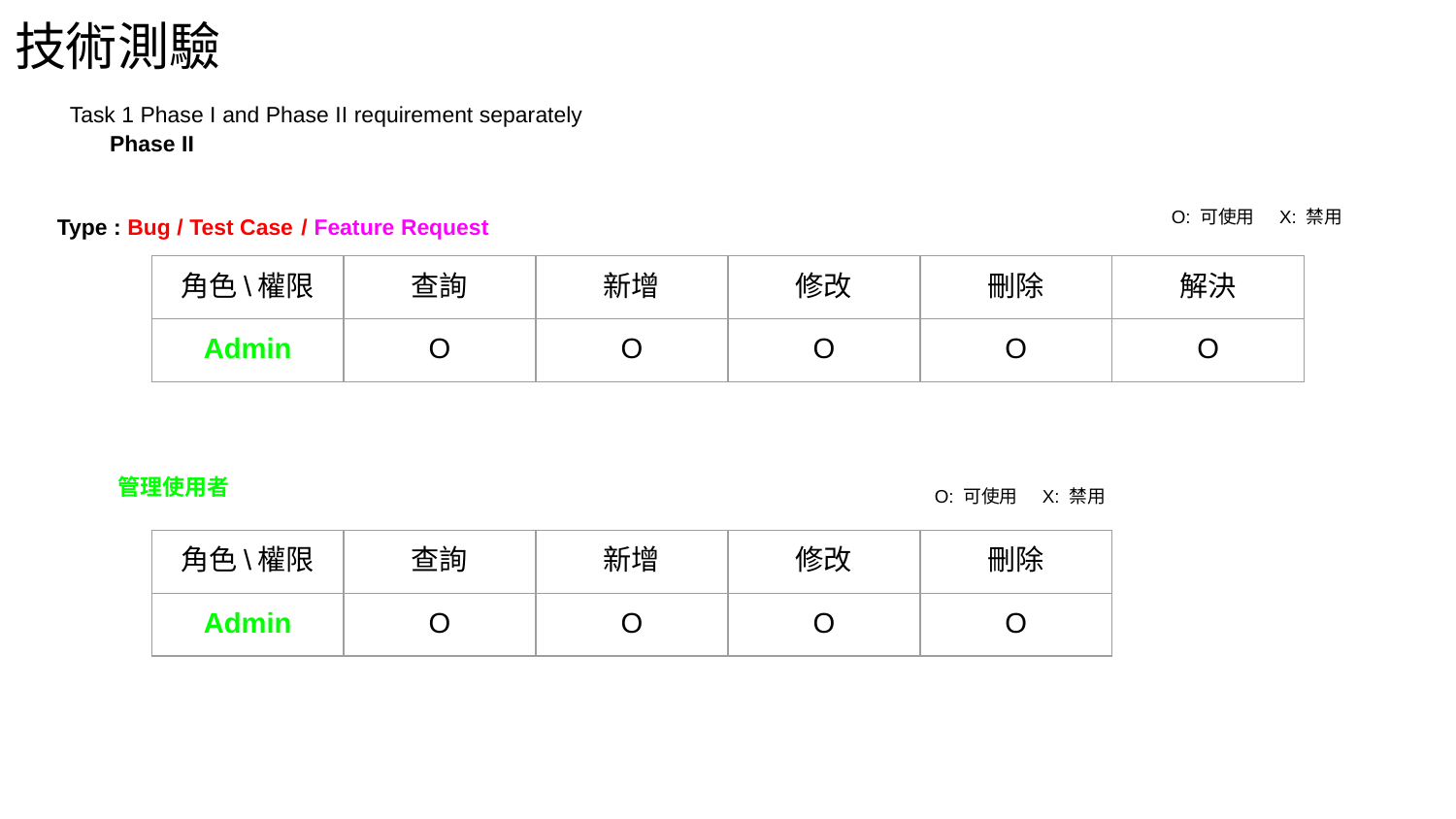

# 技術測驗
Task 1 Phase I and Phase II requirement separately
Phase II

Type : Bug / Test Case / Feature Request
O: 可使用    X: 禁用
| 角色\權限 | 查詢 | 新增 | 修改 | 刪除 | 解決 |
| --- | --- | --- | --- | --- | --- |
| Admin | O | O | O | O | O |
管理使用者
O: 可使用    X: 禁用
| 角色\權限 | 查詢 | 新增 | 修改 | 刪除 |
| --- | --- | --- | --- | --- |
| Admin | O | O | O | O |